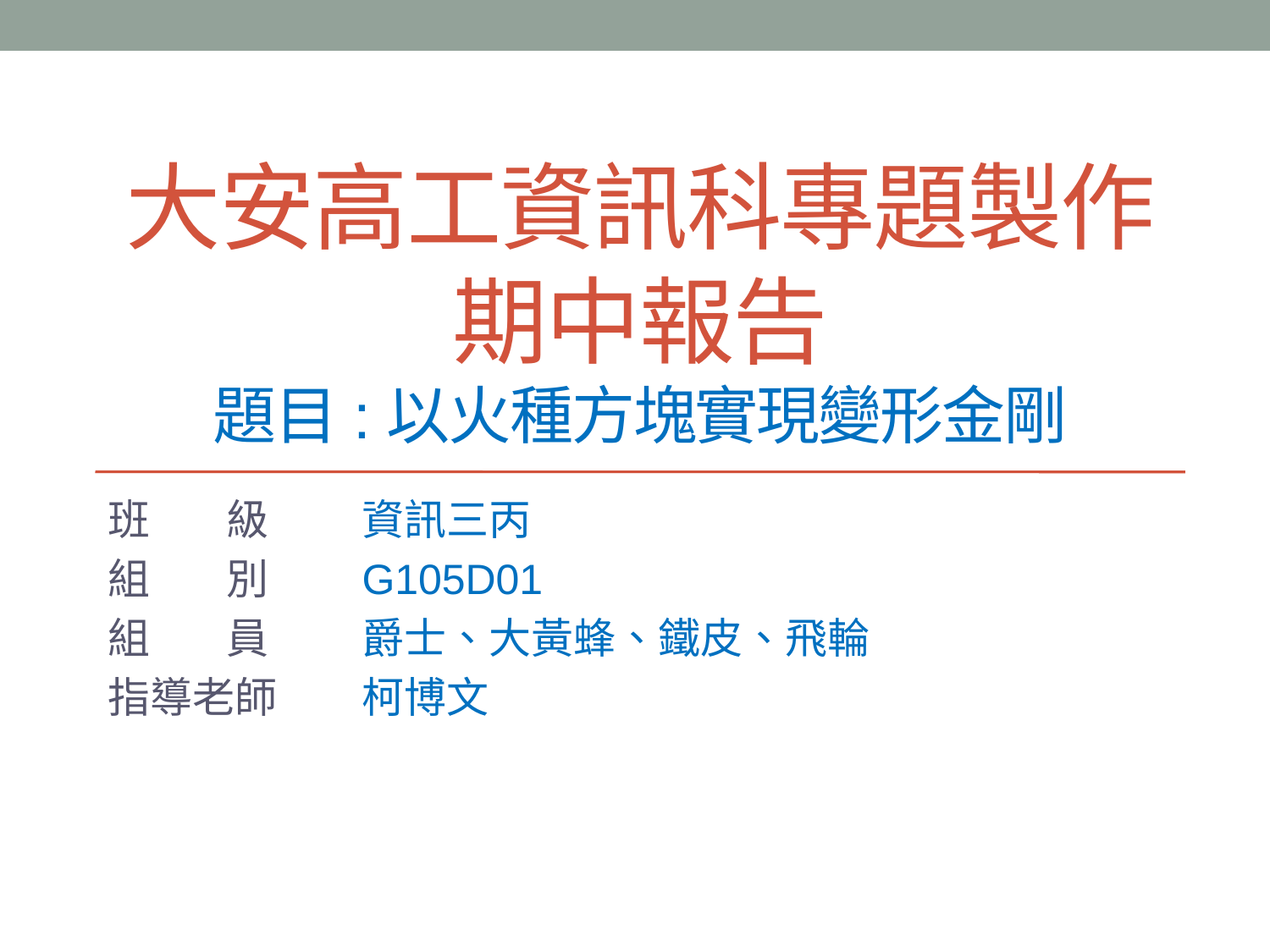

# 大安高工資訊科專題製作期中報告 題目:以火種方塊實現變形金剛
班        級	資訊三丙
組        別	G105D01
組        員	爵士、大黃蜂、鐵皮、飛輪
指導老師  	柯博文